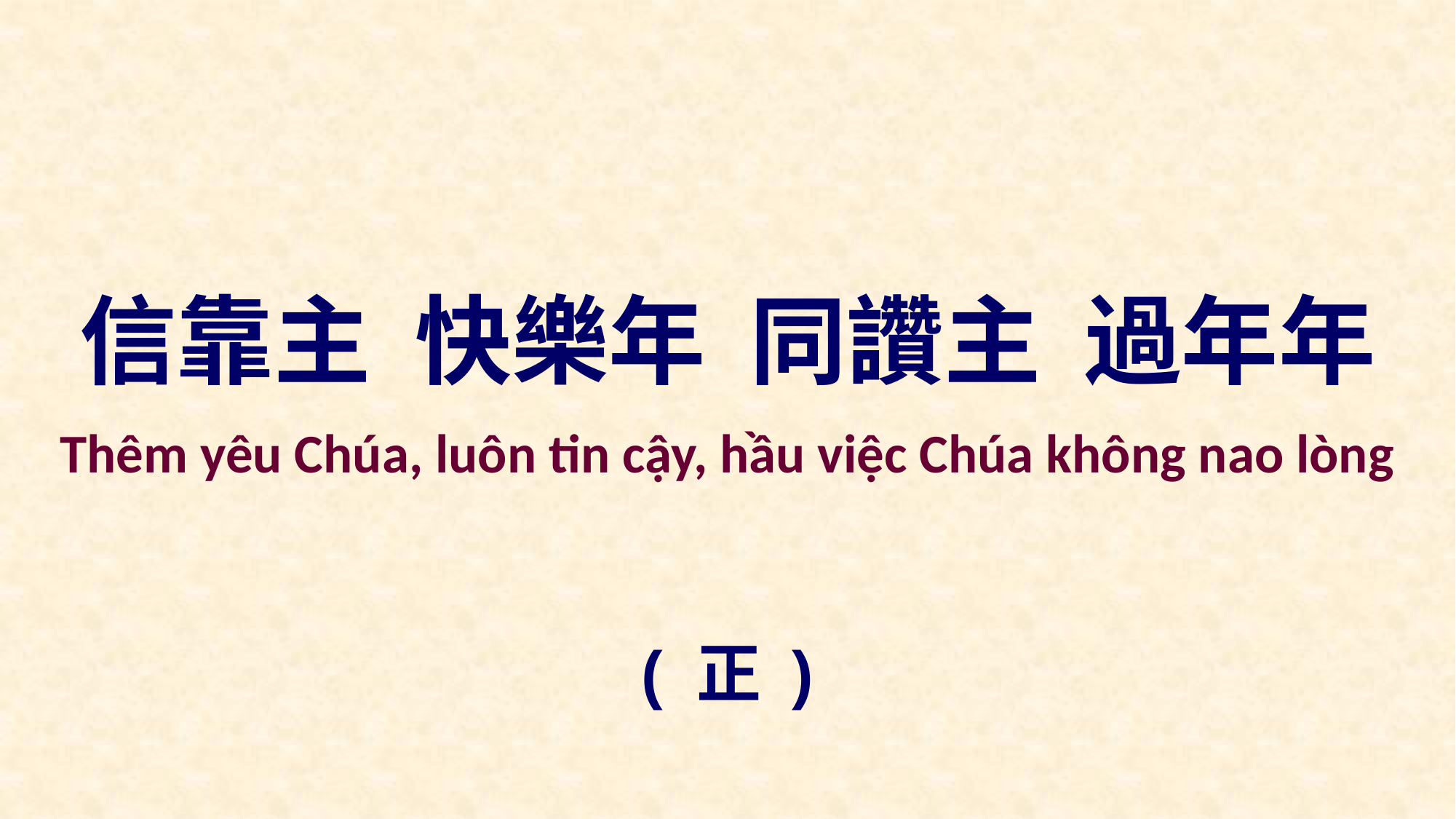

信靠主  快樂年  同讚主  過年年
Thêm yêu Chúa, luôn tin cậy, hầu việc Chúa không nao lòng
( 正 )